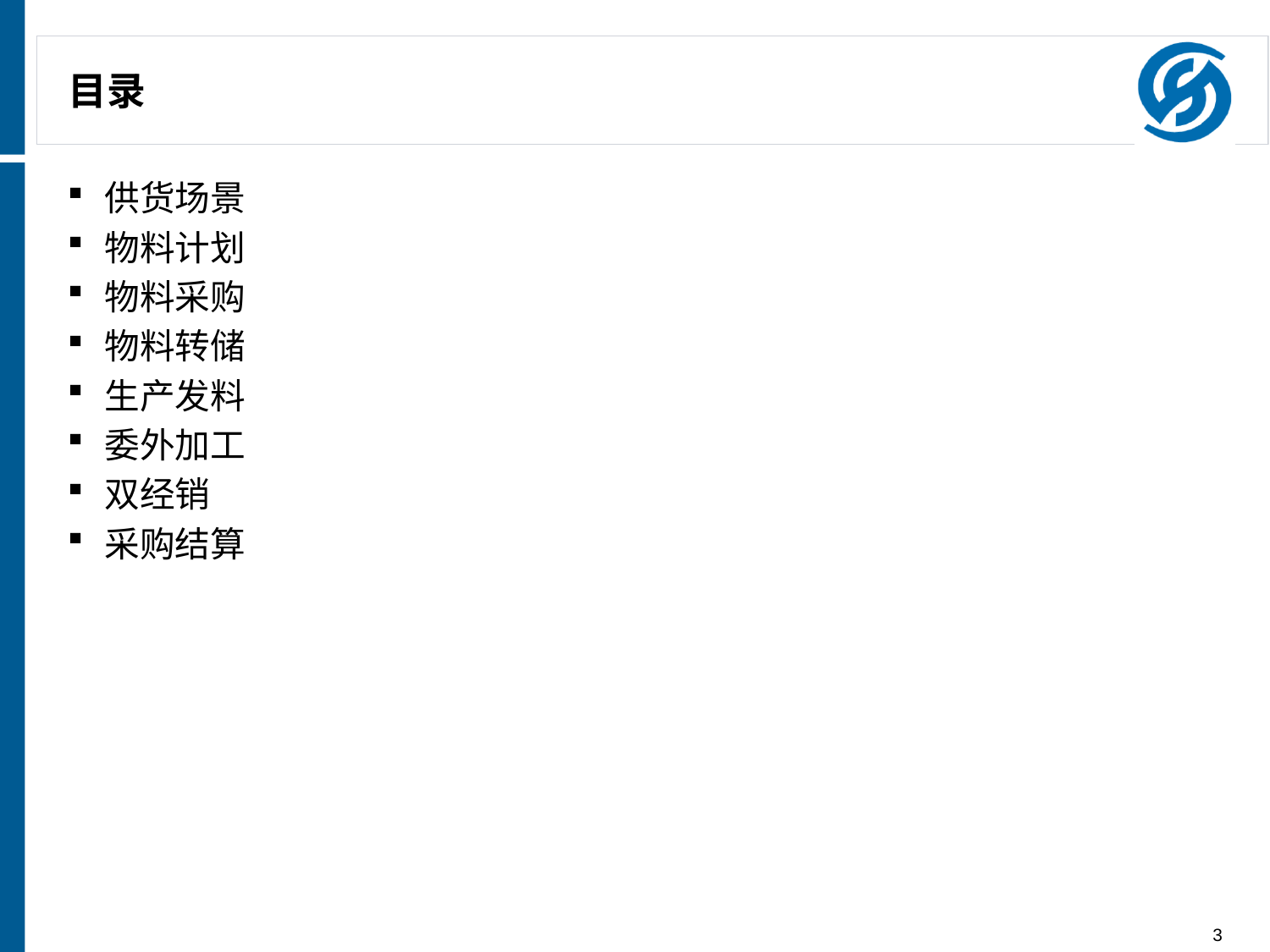

# 目录
供货场景
物料计划
物料采购
物料转储
生产发料
委外加工
双经销
采购结算

3